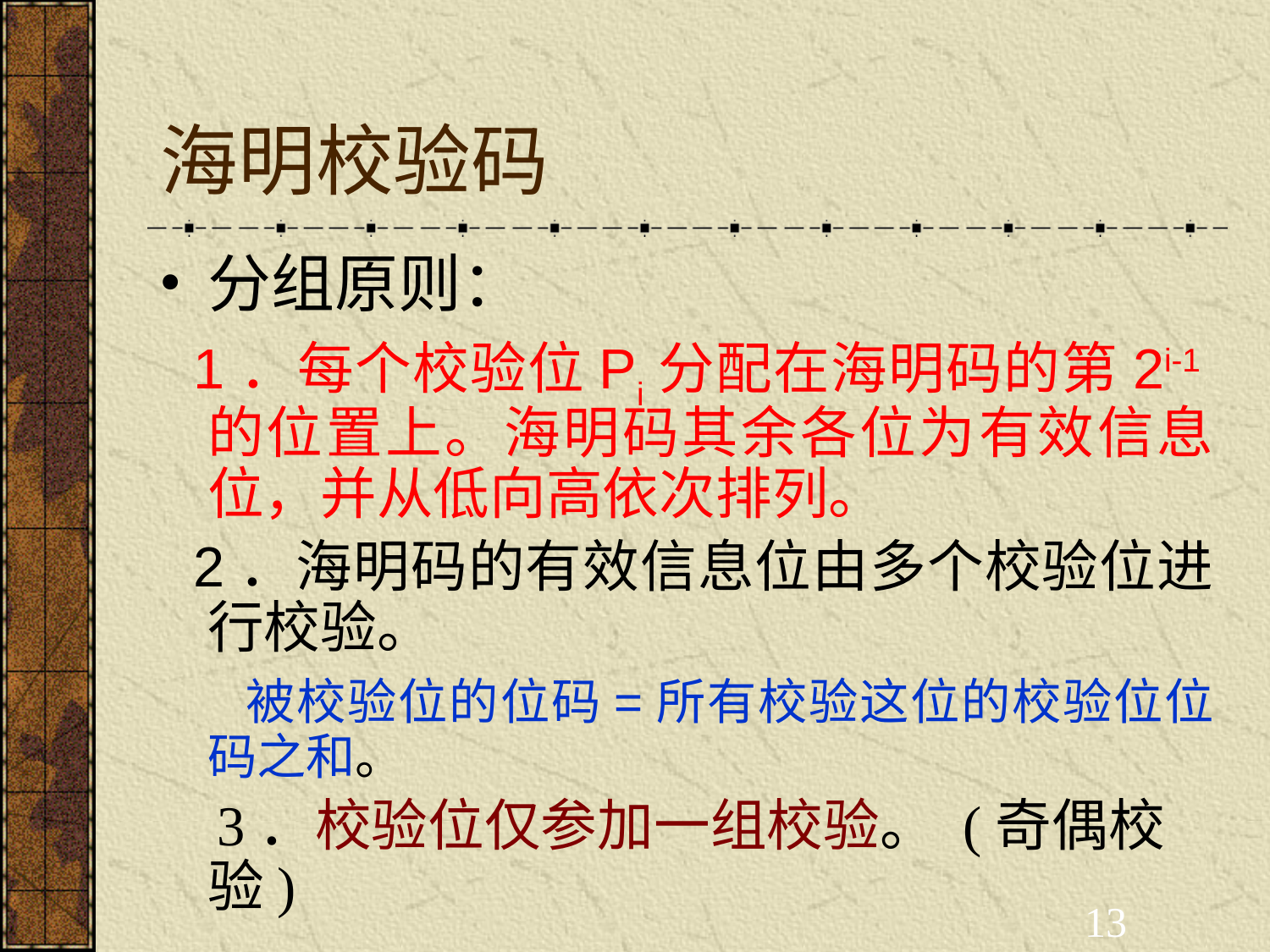

# 海明校验码
分组原则：
  1．每个校验位Pi分配在海明码的第2i-1的位置上。海明码其余各位为有效信息位，并从低向高依次排列。
  2．海明码的有效信息位由多个校验位进行校验。
     被校验位的位码=所有校验这位的校验位位码之和。
    3．校验位仅参加一组校验。 (奇偶校验)
13